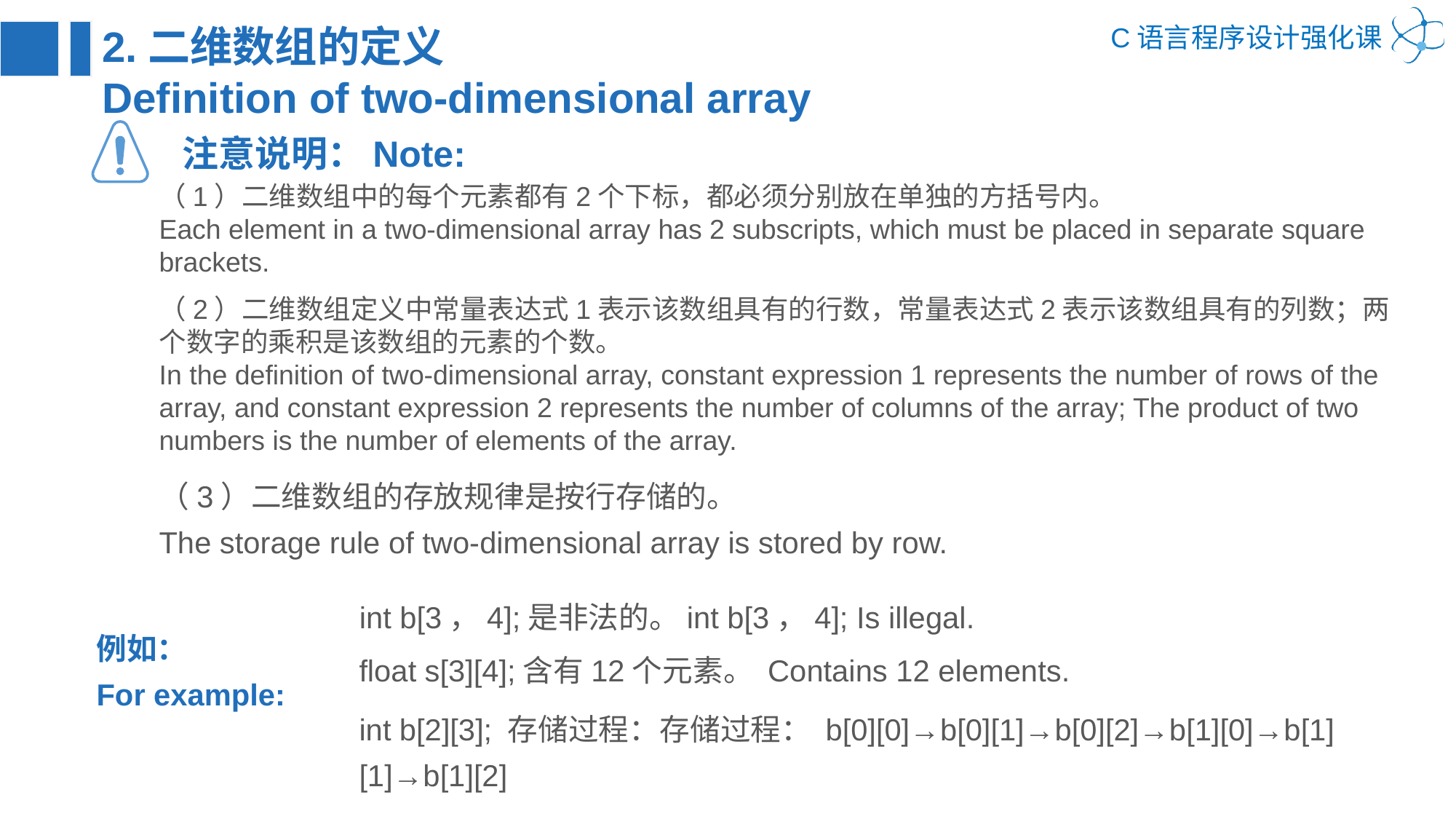

2.二维数组的定义
Definition of two-dimensional array

注意说明：Note:

（1）二维数组中的每个元素都有2个下标，都必须分别放在单独的方括号内。
Each element in a two-dimensional array has 2 subscripts, which must be placed in separate square brackets.
（2）二维数组定义中常量表达式1表示该数组具有的行数，常量表达式2表示该数组具有的列数；两个数字的乘积是该数组的元素的个数。
In the definition of two-dimensional array, constant expression 1 represents the number of rows of the array, and constant expression 2 represents the number of columns of the array; The product of two numbers is the number of elements of the array.
（3）二维数组的存放规律是按行存储的。
The storage rule of two-dimensional array is stored by row.
int b[3，4];是非法的。int b[3，4]; Is illegal.
例如：
For example:
float s[3][4];含有12个元素。 Contains 12 elements.
int b[2][3]; 存储过程：存储过程： b[0][0]→b[0][1]→b[0][2]→b[1][0]→b[1][1]→b[1][2]